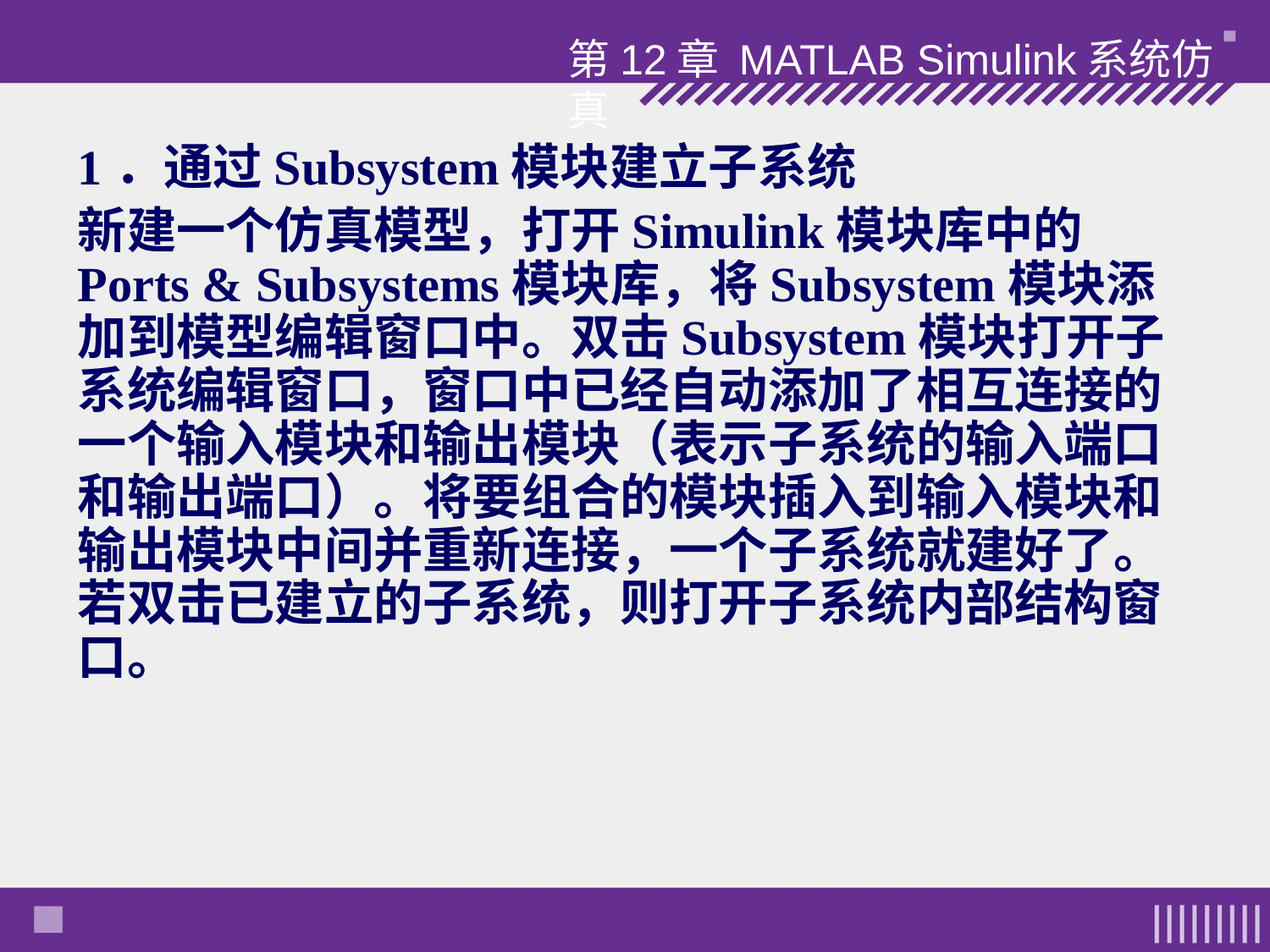

第12章 MATLAB Simulink系统仿真
1．通过Subsystem模块建立子系统
新建一个仿真模型，打开Simulink模块库中的Ports & Subsystems模块库，将Subsystem模块添加到模型编辑窗口中。双击Subsystem模块打开子系统编辑窗口，窗口中已经自动添加了相互连接的一个输入模块和输出模块（表示子系统的输入端口和输出端口）。将要组合的模块插入到输入模块和输出模块中间并重新连接，一个子系统就建好了。若双击已建立的子系统，则打开子系统内部结构窗口。